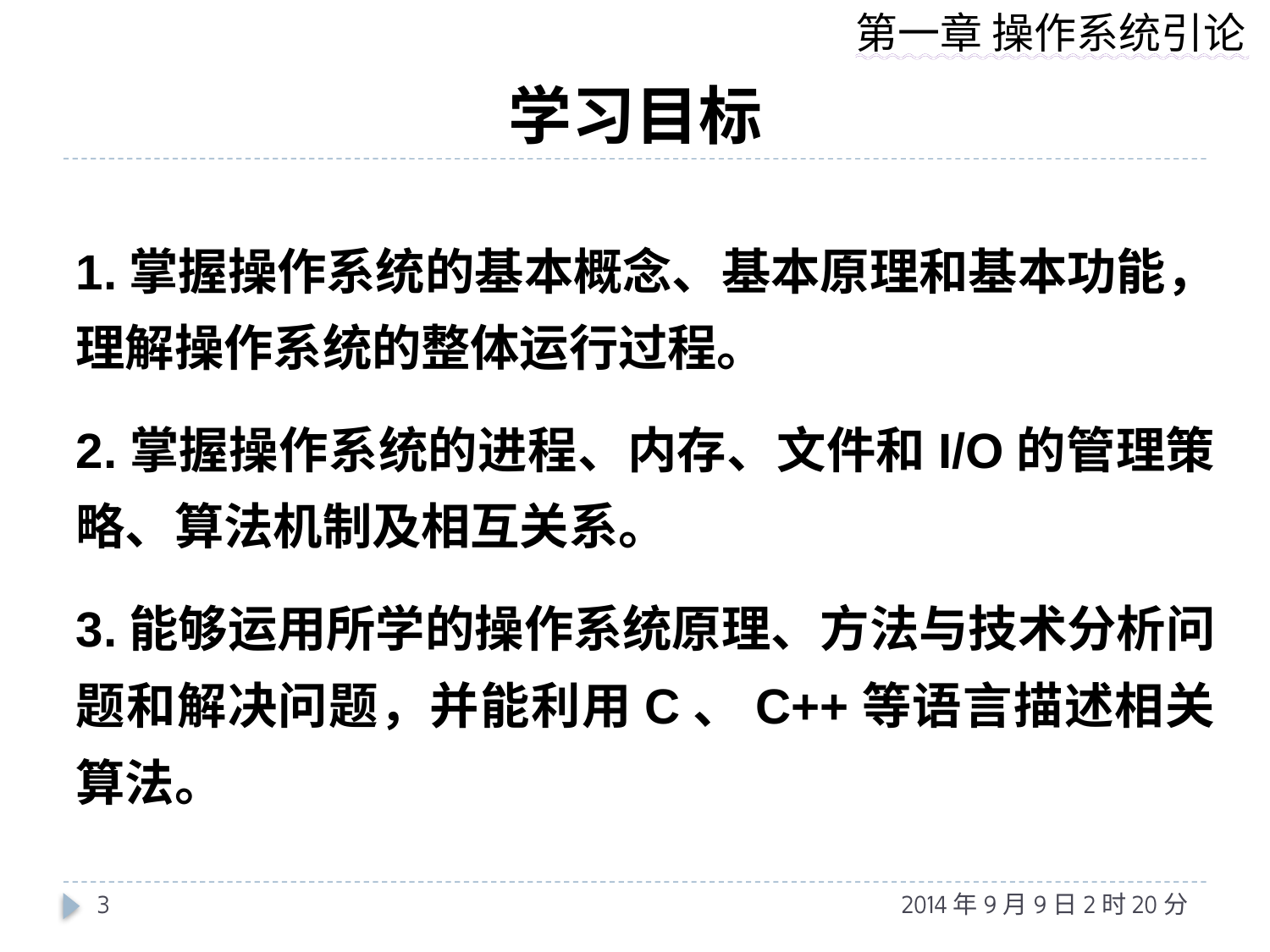

# 学习目标
1.掌握操作系统的基本概念、基本原理和基本功能，理解操作系统的整体运行过程。
2.掌握操作系统的进程、内存、文件和I/O的管理策略、算法机制及相互关系。
3.能够运用所学的操作系统原理、方法与技术分析问题和解决问题，并能利用C、C++等语言描述相关算法。
3
2014年9月9日2时20分